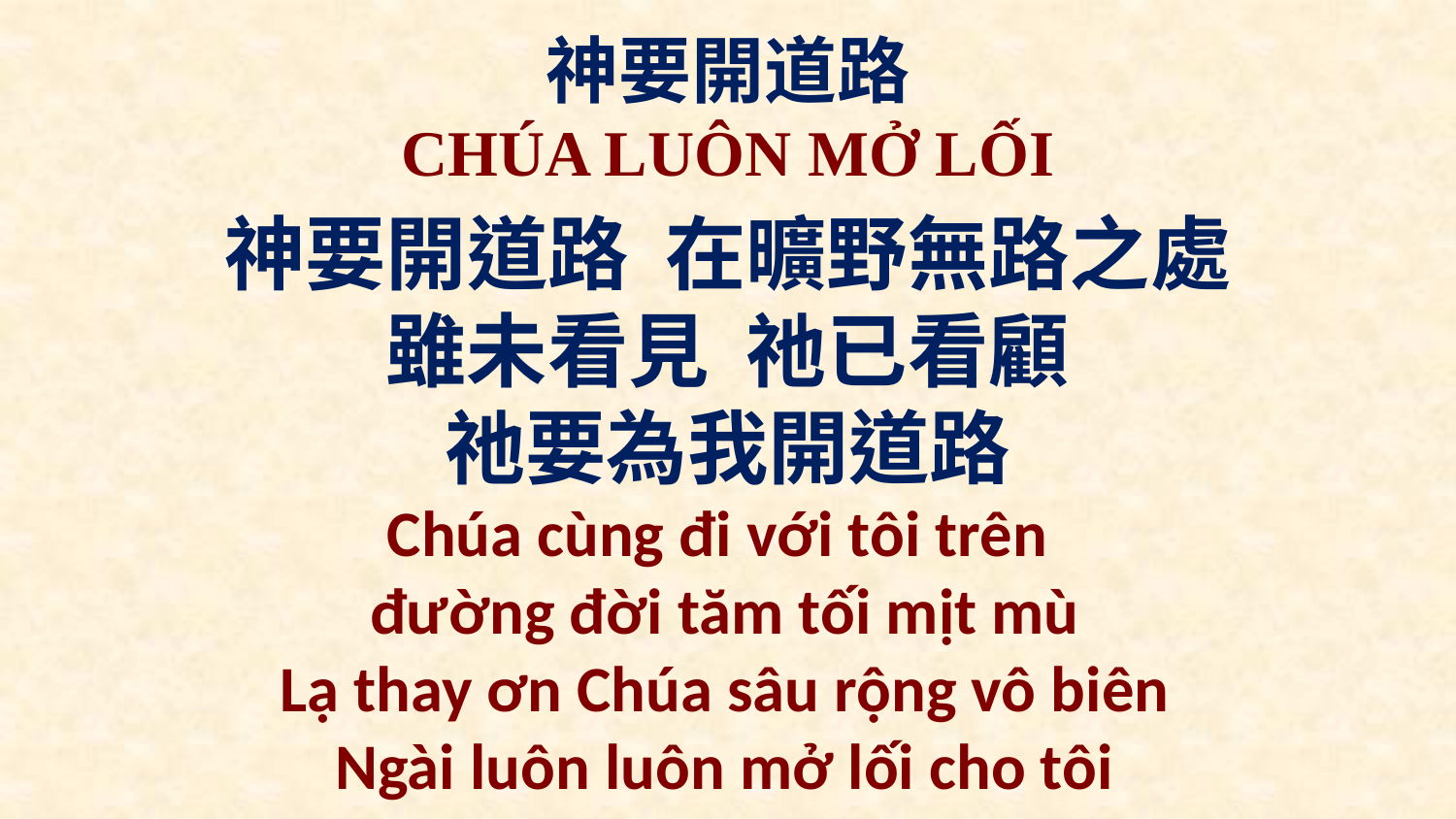

神要開道路
CHÚA LUÔN MỞ LỐI
神要開道路  在曠野無路之處
雖未看見  祂已看顧
祂要為我開道路
Chúa cùng đi với tôi trên
đường đời tăm tối mịt mù
Lạ thay ơn Chúa sâu rộng vô biên
Ngài luôn luôn mở lối cho tôi